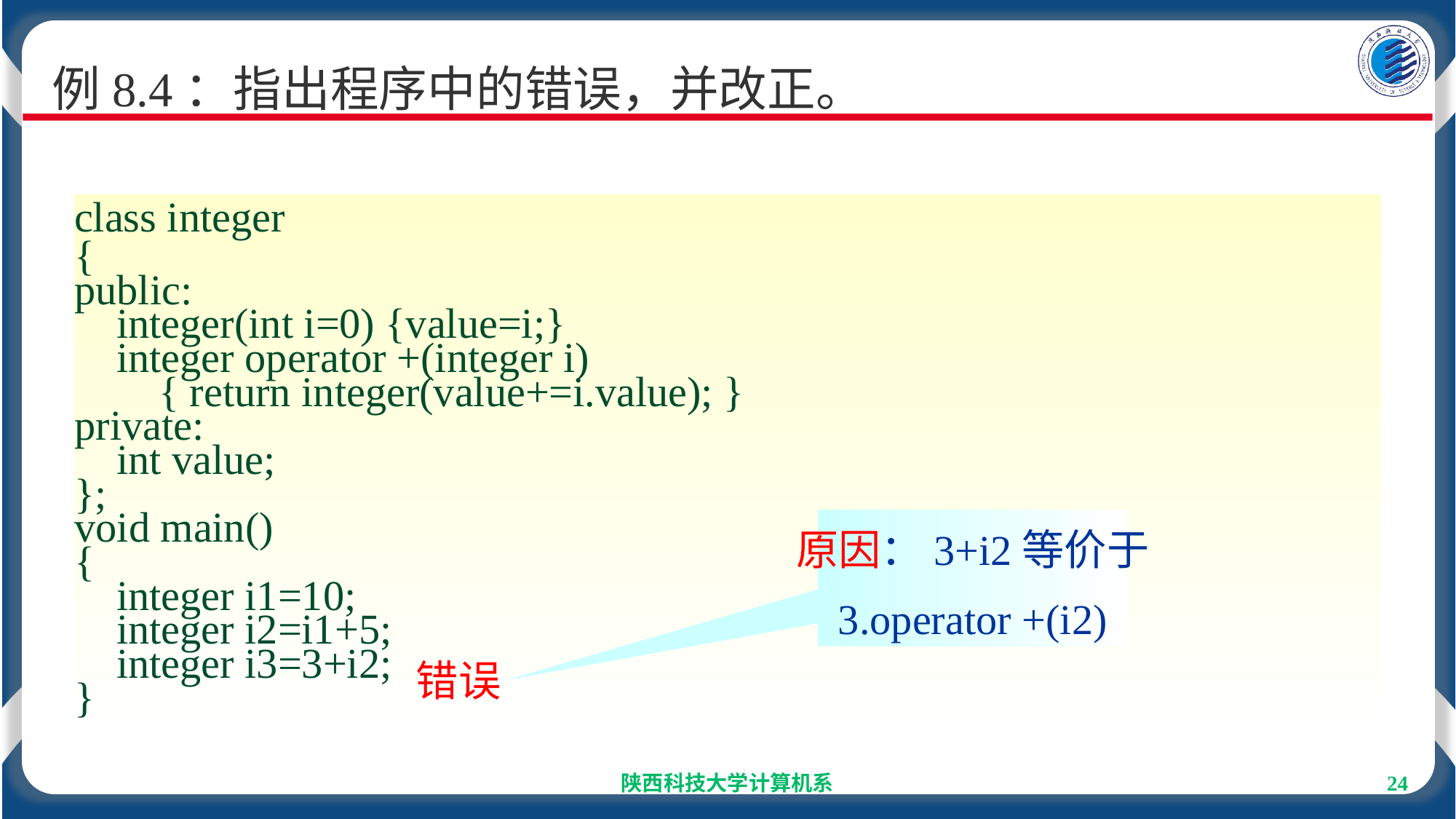

例8.4：指出程序中的错误，并改正。
class integer
{
public:
    integer(int i=0) {value=i;}
    integer operator +(integer i)
        { return integer(value+=i.value); }
private:
    int value;
};
void main()
{
    integer i1=10;
    integer i2=i1+5;
    integer i3=3+i2;
}
原因：3+i2等价于
3.operator +(i2)
错误
陕西科技大学计算机系
24